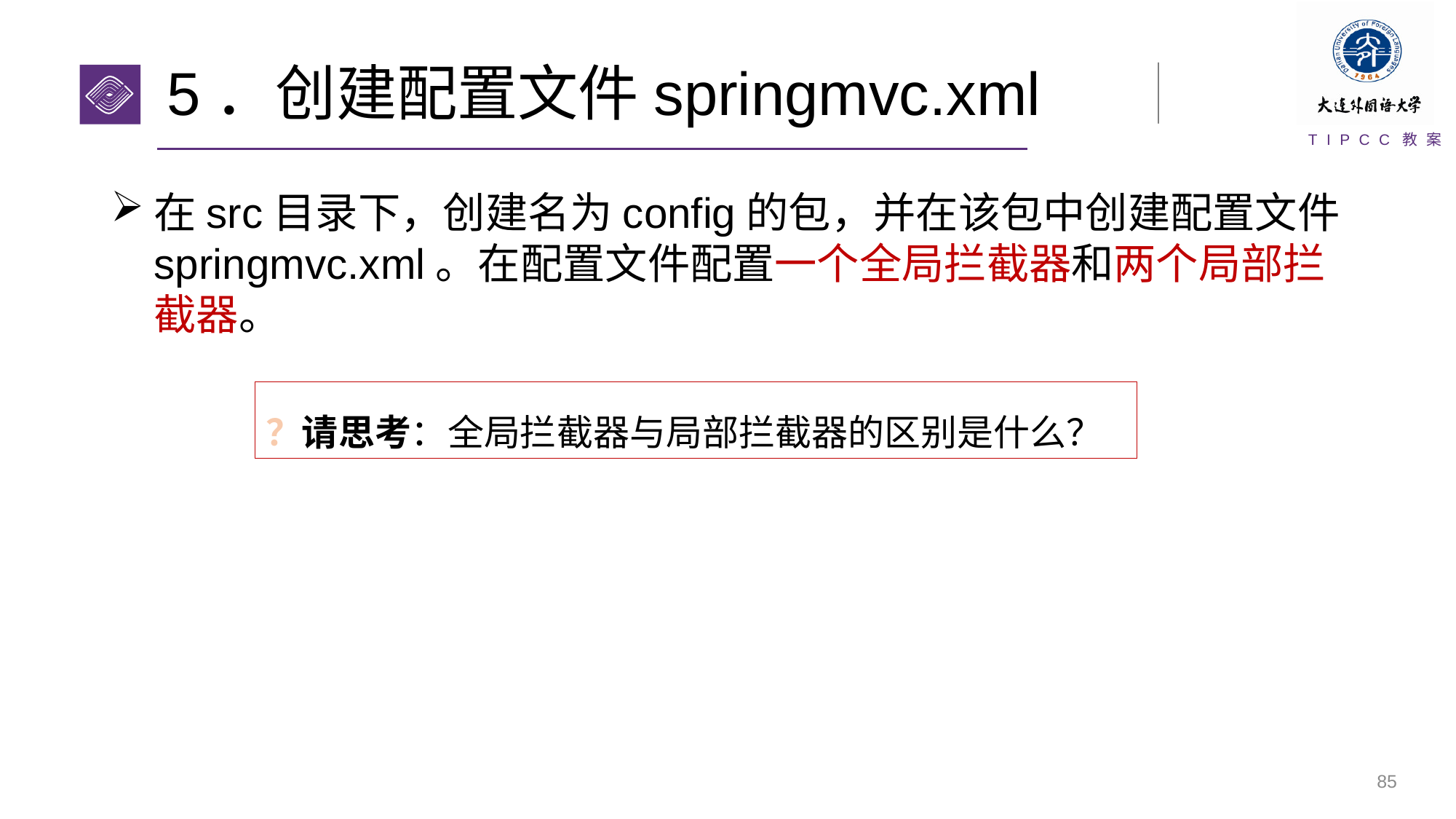

# 5．创建配置文件springmvc.xml
在src目录下，创建名为config的包，并在该包中创建配置文件springmvc.xml。在配置文件配置一个全局拦截器和两个局部拦截器。
？请思考：全局拦截器与局部拦截器的区别是什么？
85